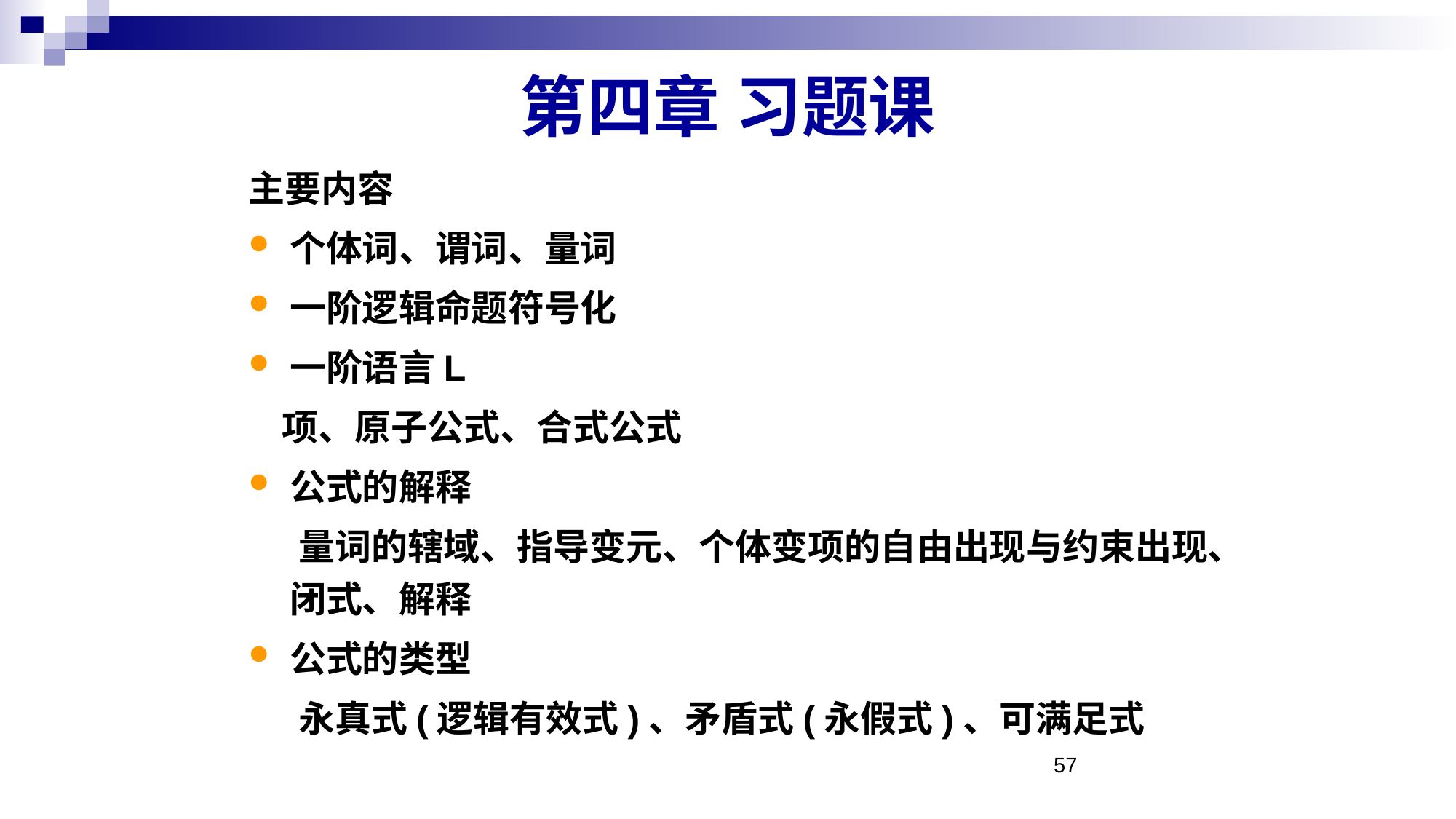

# 第四章 习题课
主要内容
个体词、谓词、量词
一阶逻辑命题符号化
一阶语言L
   项、原子公式、合式公式
公式的解释
     量词的辖域、指导变元、个体变项的自由出现与约束出现、闭式、解释
公式的类型
     永真式(逻辑有效式)、矛盾式(永假式)、可满足式
57